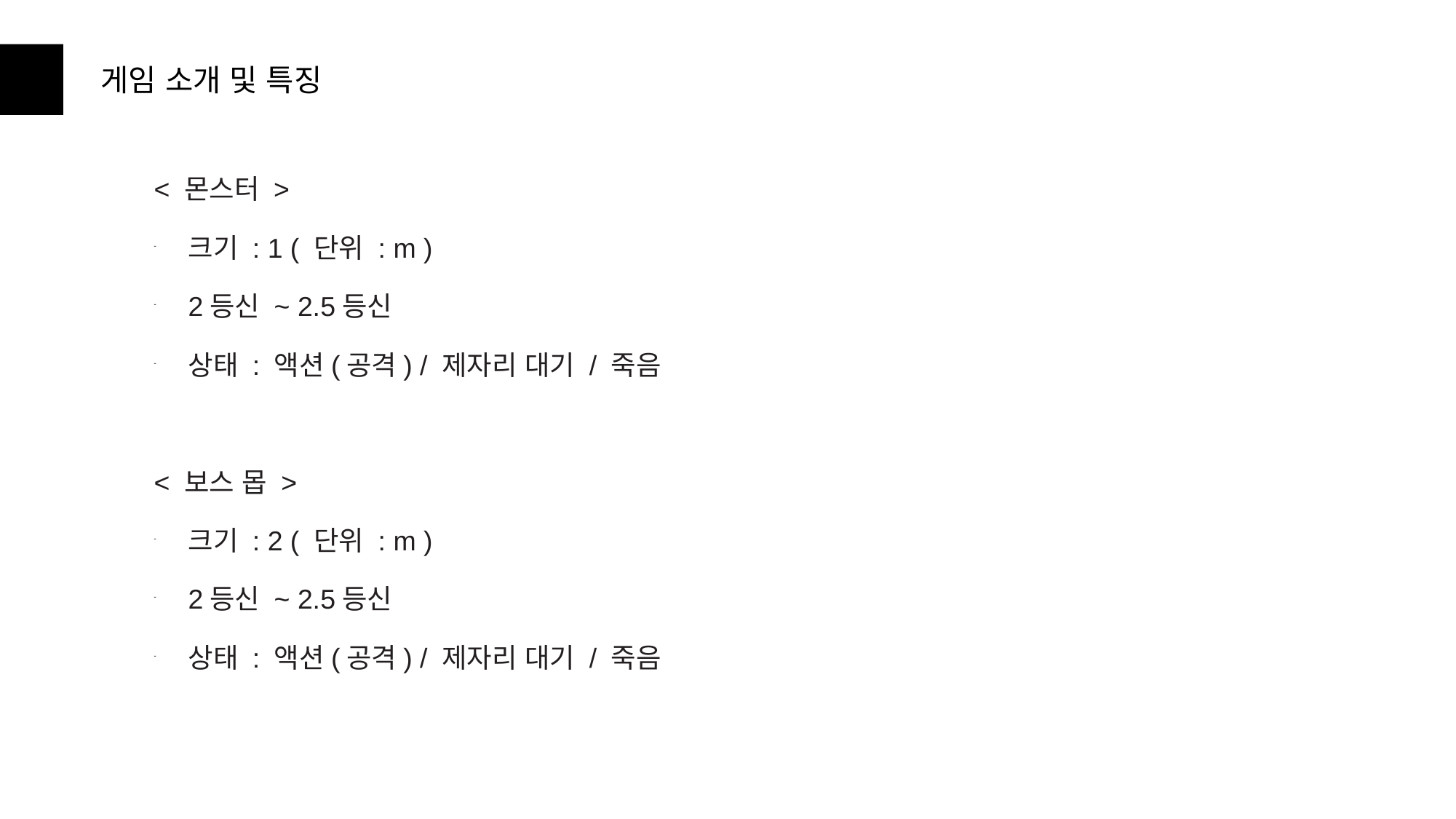

게임 소개 및 특징
< 몬스터 >
크기 : 1 ( 단위 : m )
2등신 ~ 2.5등신
상태 : 액션(공격) / 제자리 대기 / 죽음

< 보스 몹 >
크기 : 2 ( 단위 : m )
2등신 ~ 2.5등신
상태 : 액션(공격) / 제자리 대기 / 죽음